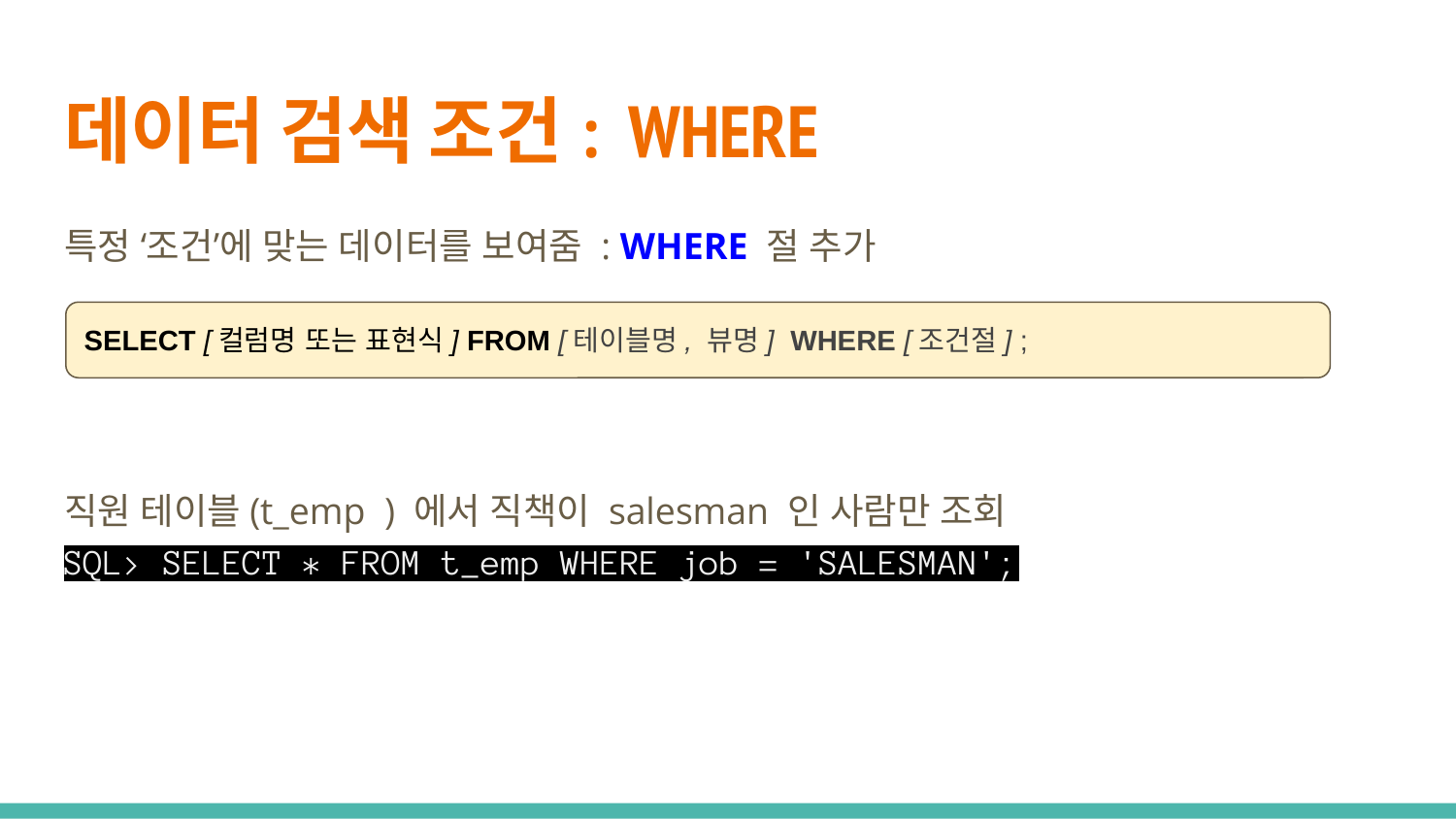

# 데이터 검색 조건:  WHERE
특정 ‘조건’에 맞는 데이터를 보여줌 : WHERE 절 추가

직원 테이블(t_emp  ) 에서 직책이 salesman 인 사람만 조회
SQL> SELECT * FROM t_emp WHERE job = 'SALESMAN';
SELECT [컬럼명 또는 표현식] FROM [테이블명, 뷰명]  WHERE [조건절] ;